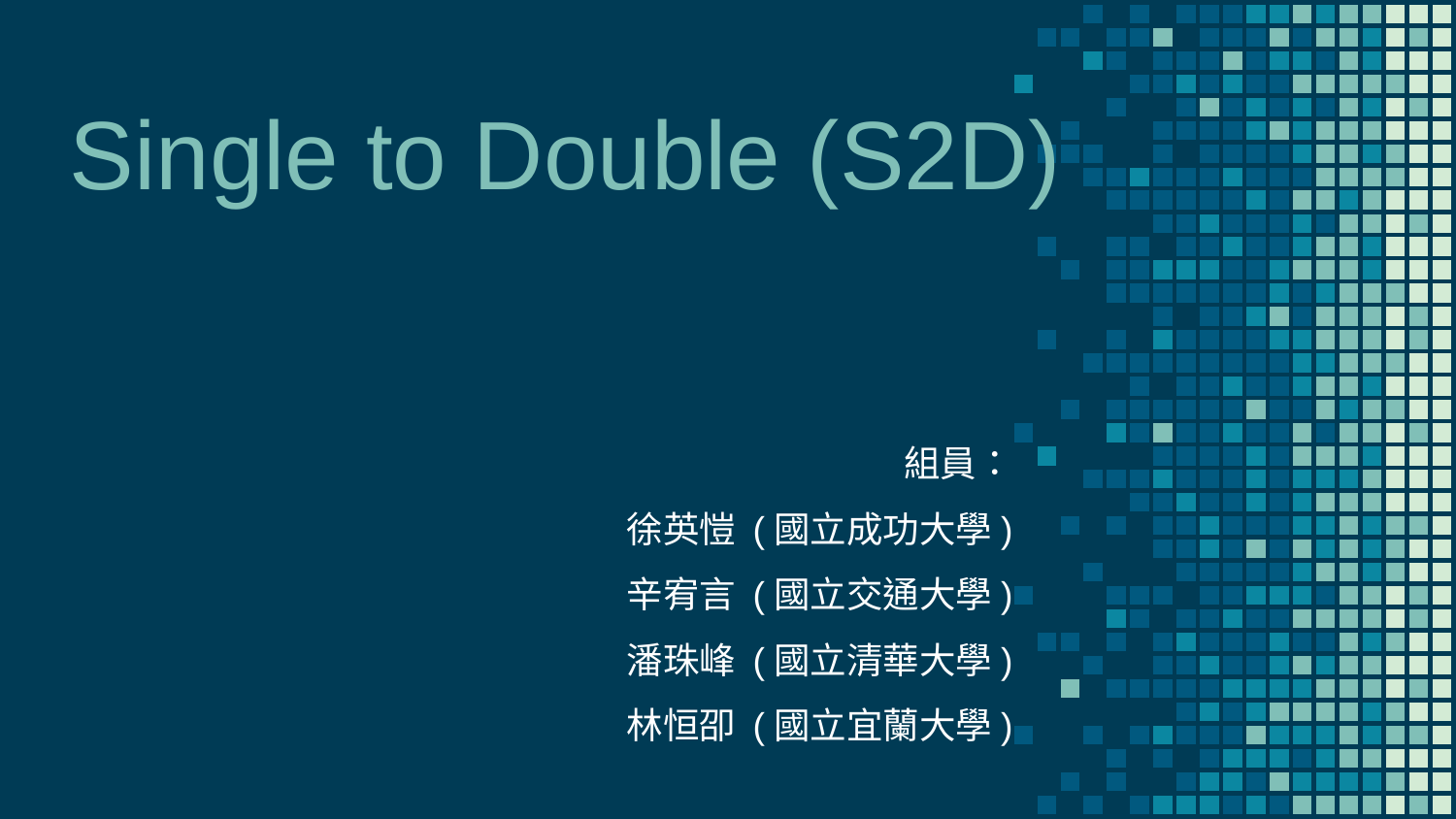

# Single to Double (S2D)
組員：
徐英愷 (國立成功大學)
辛宥言 (國立交通大學)
潘珠峰 (國立清華大學)
林恒卲 (國立宜蘭大學)